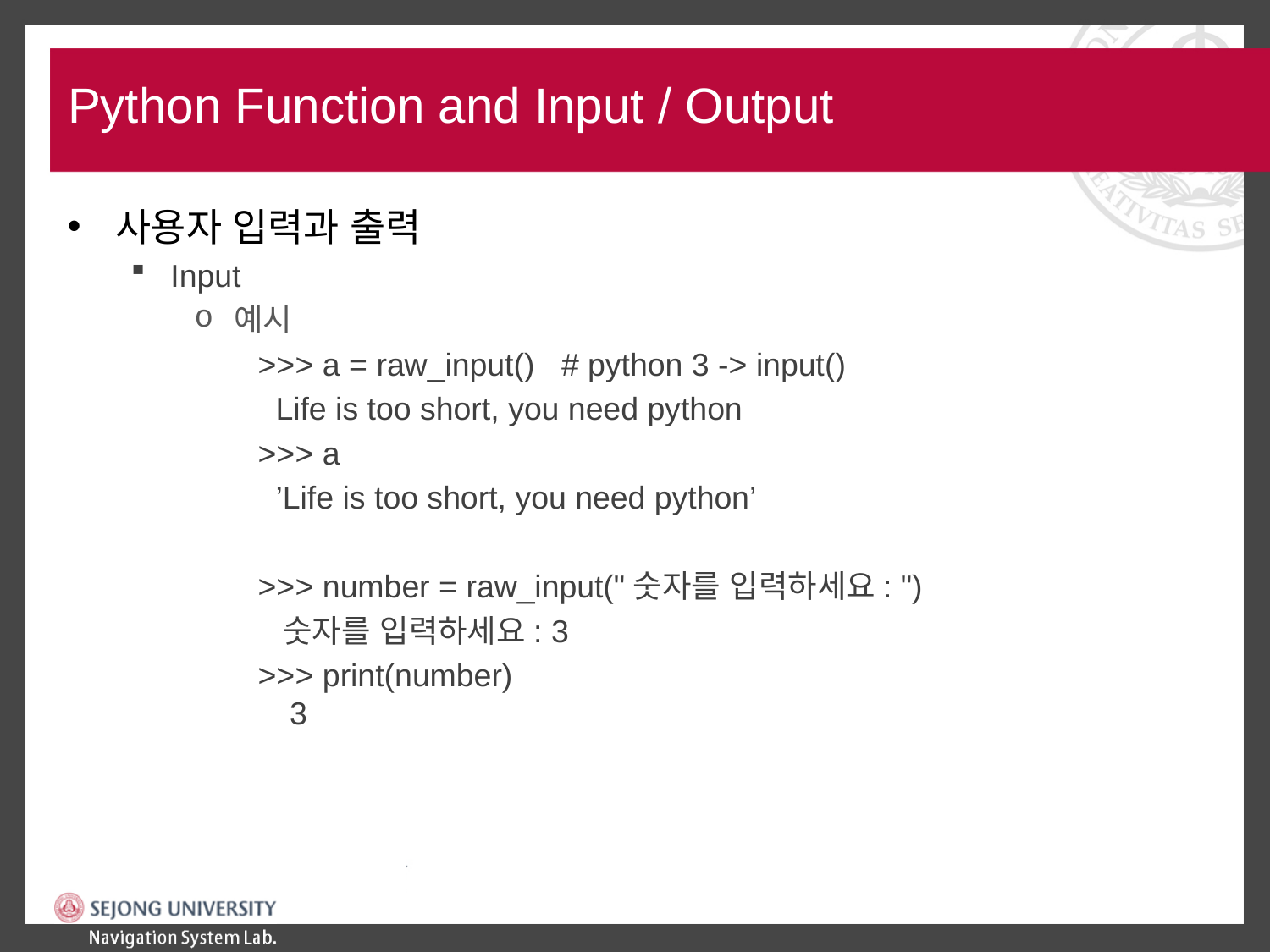

# Python Function and Input / Output
사용자 입력과 출력
Input
예시
>>> a = raw_input()   # python 3 -> input()
  Life is too short, you need python
>>> a
  ’Life is too short, you need python’

>>> number = raw_input("숫자를 입력하세요: ")
  숫자를 입력하세요: 3
>>> print(number)
3